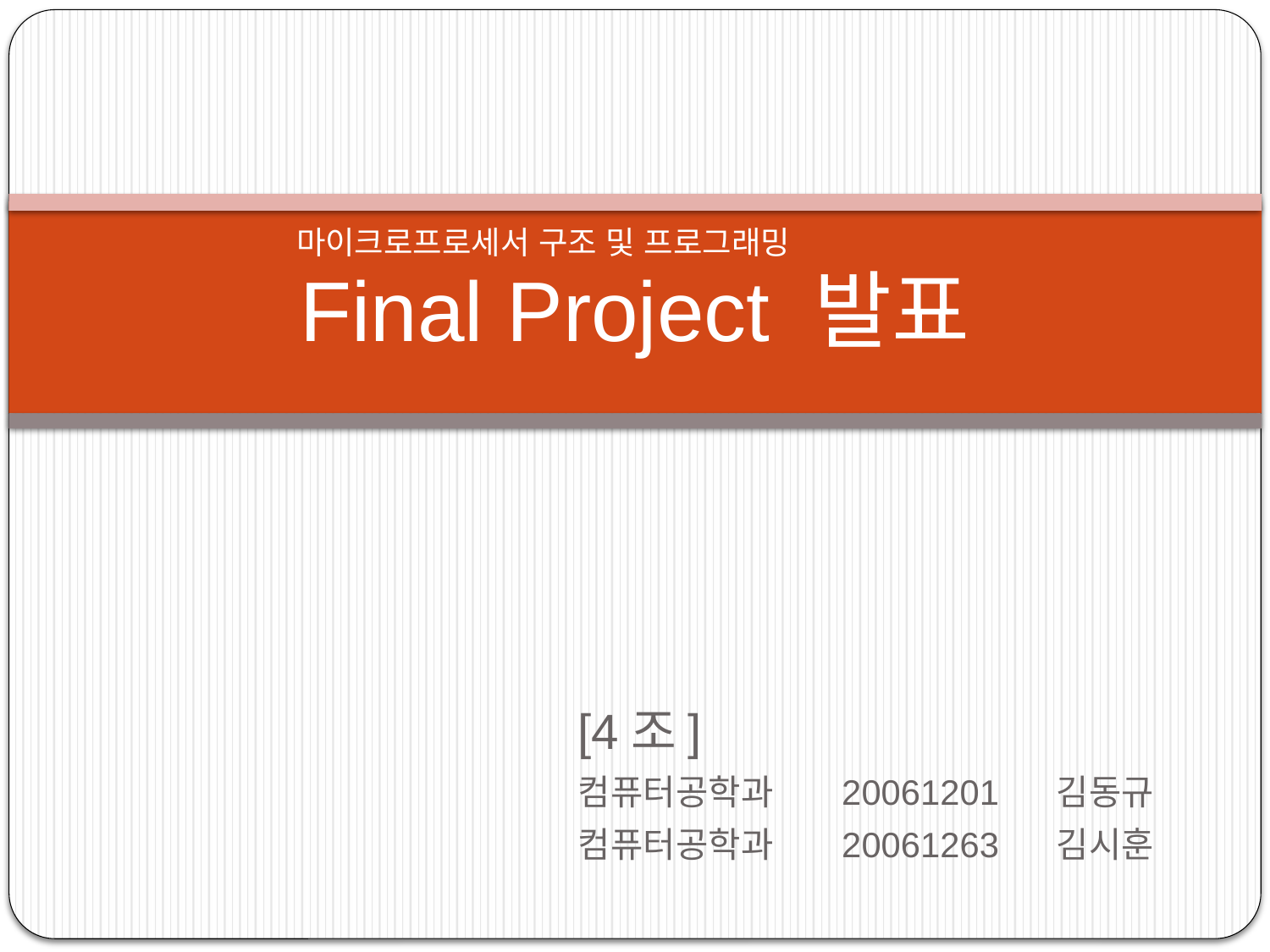

# Final Project 발표
마이크로프로세서 구조 및 프로그래밍
[4조]
컴퓨터공학과      20061201     김동규
컴퓨터공학과      20061263     김시훈